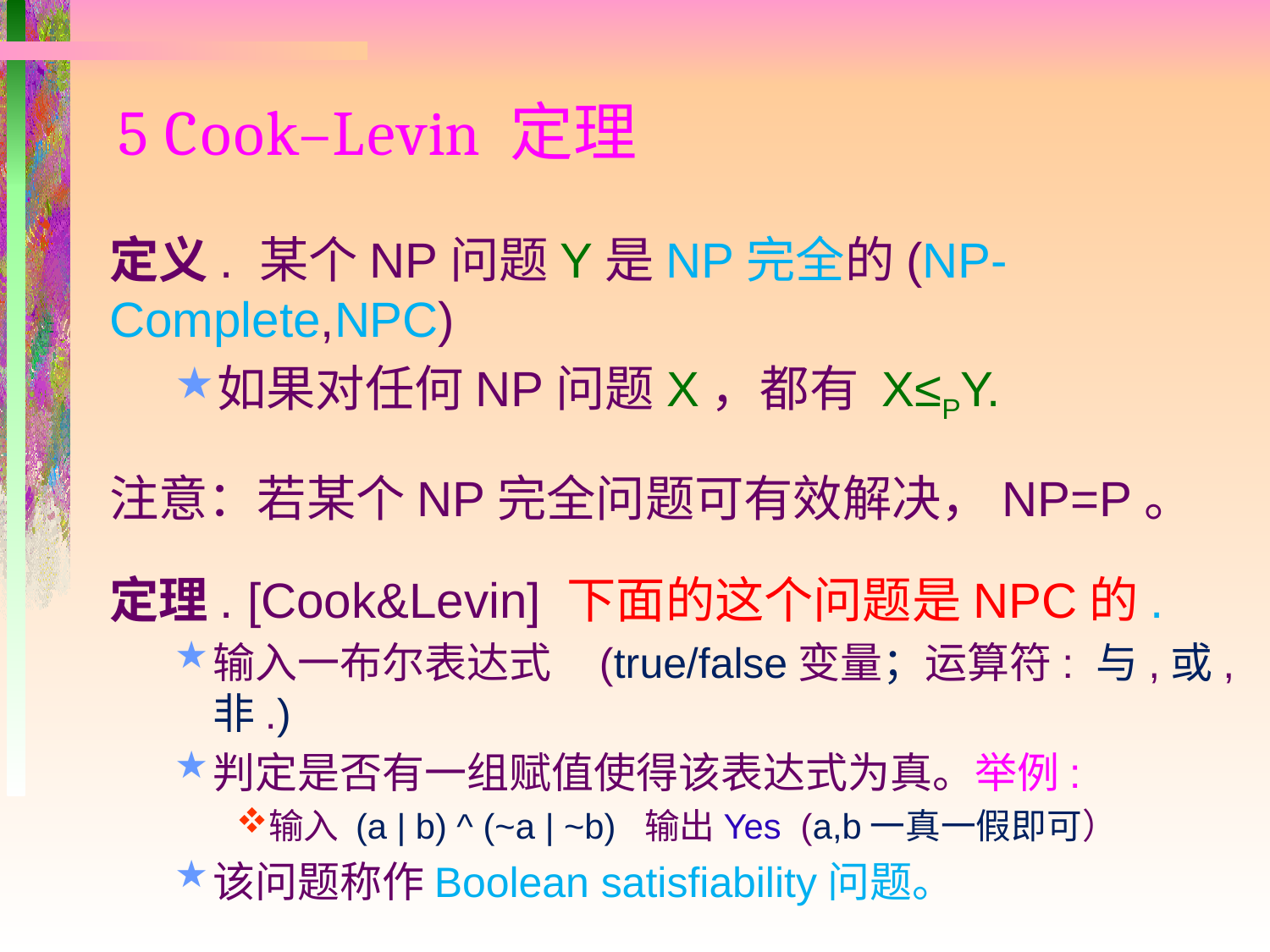

# 5 Cook–Levin 定理
定义. 某个NP问题Y是NP完全的(NP-Complete,NPC)
如果对任何NP问题X，都有 X≤PY.
注意：若某个NP完全问题可有效解决，NP=P。
定理. [Cook&Levin] 下面的这个问题是NPC的.
输入一布尔表达式    (true/false变量；运算符: 与,或,非.)
判定是否有一组赋值使得该表达式为真。举例:
输入 (a | b) ^ (~a | ~b)  输出Yes  (a,b一真一假即可）
该问题称作Boolean satisfiability问题。